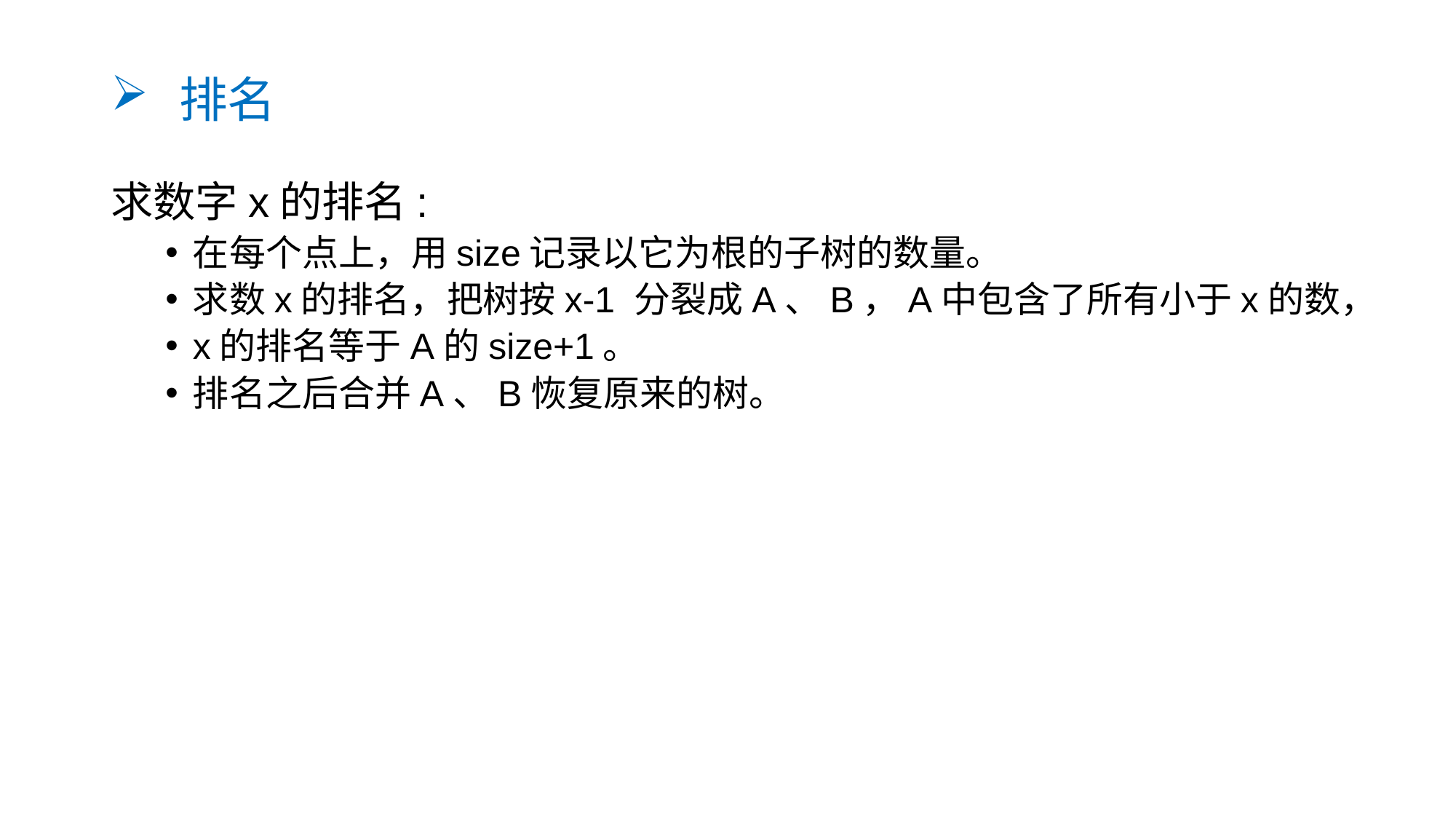

# 排名
求数字x的排名:
在每个点上，用size记录以它为根的子树的数量。
求数x的排名，把树按x-1 分裂成A、B，A中包含了所有小于x的数，
x的排名等于A的size+1。
排名之后合并A、B恢复原来的树。